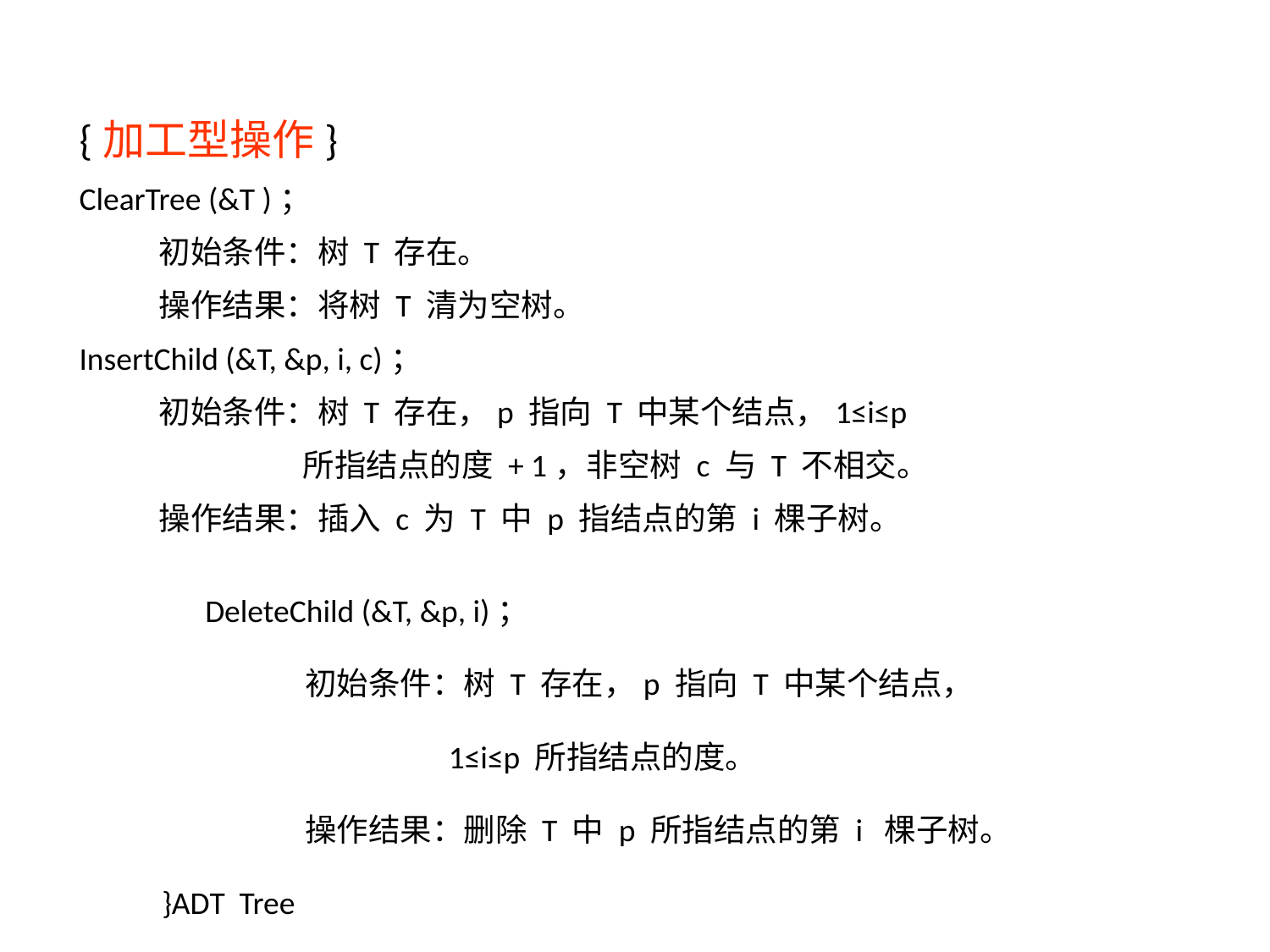

{加工型操作}
ClearTree (&T )；
          初始条件：树 T 存在。
          操作结果：将树 T 清为空树。
InsertChild (&T, &p, i, c)；
          初始条件：树 T 存在，p 指向 T 中某个结点，1≤i≤p
                              所指结点的度 + 1，非空树 c 与 T 不相交。
          操作结果：插入 c 为 T 中 p 指结点的第 i 棵子树。
      DeleteChild (&T, &p, i)；
          初始条件：树 T 存在，p 指向 T 中某个结点，
                               1≤i≤p 所指结点的度。
          操作结果：删除 T 中 p 所指结点的第 i  棵子树。
}ADT  Tree